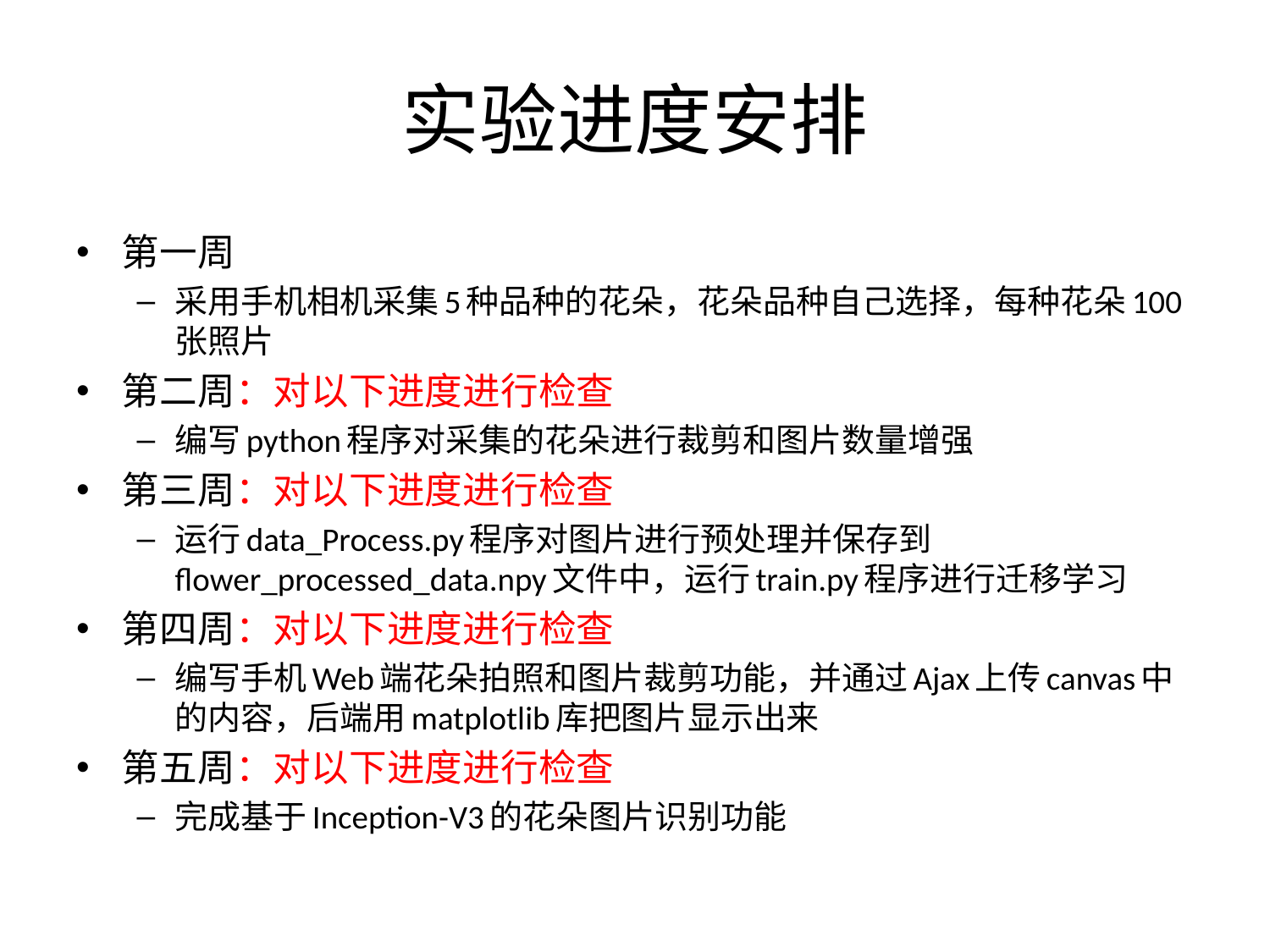

# 实验进度安排
第一周
采用手机相机采集5种品种的花朵，花朵品种自己选择，每种花朵100张照片
第二周：对以下进度进行检查
编写python程序对采集的花朵进行裁剪和图片数量增强
第三周：对以下进度进行检查
运行data_Process.py程序对图片进行预处理并保存到flower_processed_data.npy文件中，运行train.py程序进行迁移学习
第四周：对以下进度进行检查
编写手机Web端花朵拍照和图片裁剪功能，并通过Ajax上传canvas中的内容，后端用matplotlib库把图片显示出来
第五周：对以下进度进行检查
完成基于Inception-V3的花朵图片识别功能